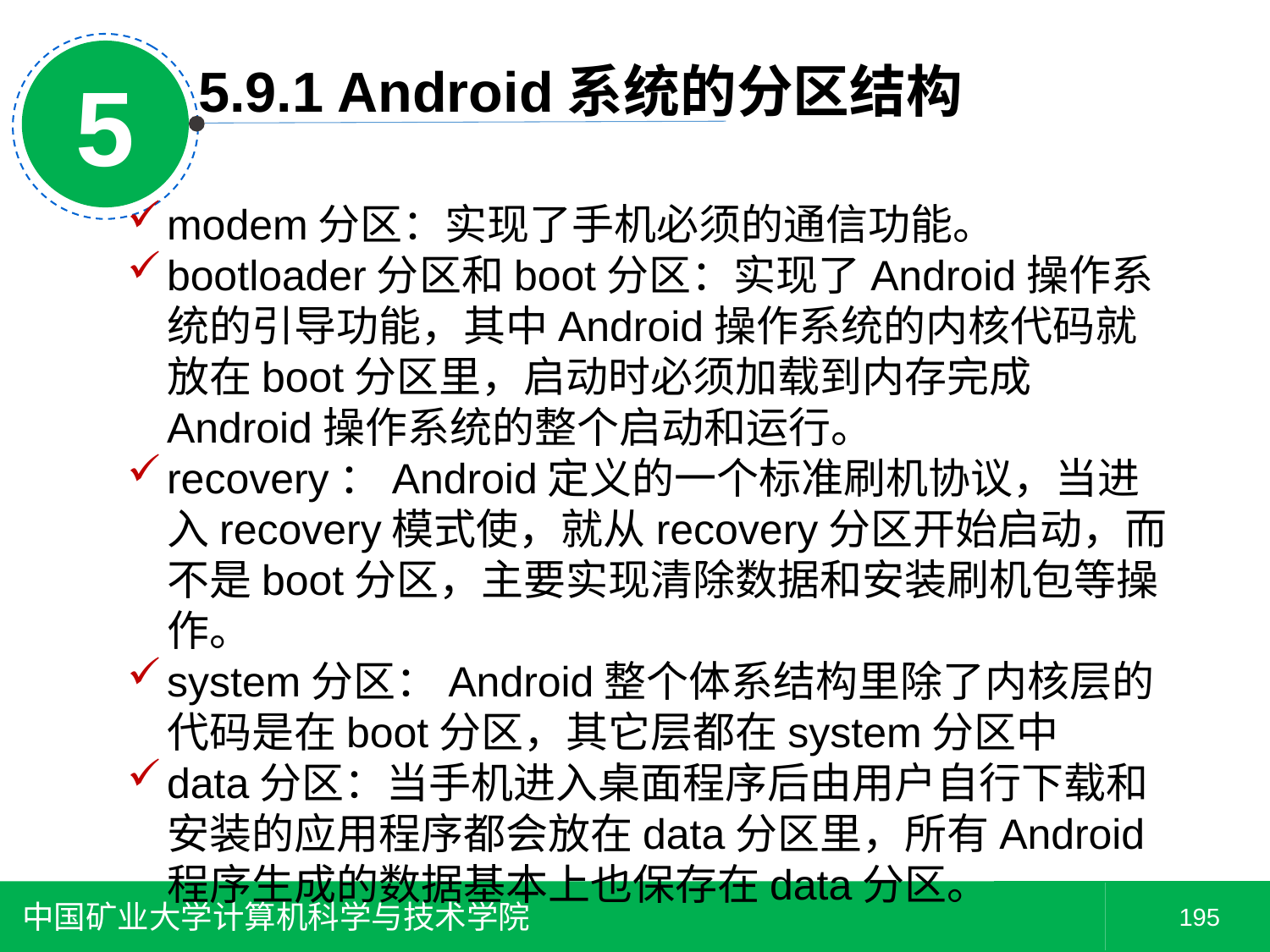

5
5.9.1 Android系统的分区结构

modem分区：实现了手机必须的通信功能。
bootloader分区和boot分区：实现了Android操作系统的引导功能，其中Android操作系统的内核代码就放在boot分区里，启动时必须加载到内存完成Android操作系统的整个启动和运行。
recovery：Android定义的一个标准刷机协议，当进入recovery模式使，就从recovery分区开始启动，而不是boot分区，主要实现清除数据和安装刷机包等操作。
system分区：Android整个体系结构里除了内核层的代码是在boot分区，其它层都在system分区中
data分区：当手机进入桌面程序后由用户自行下载和安装的应用程序都会放在data分区里，所有Android程序生成的数据基本上也保存在data分区。